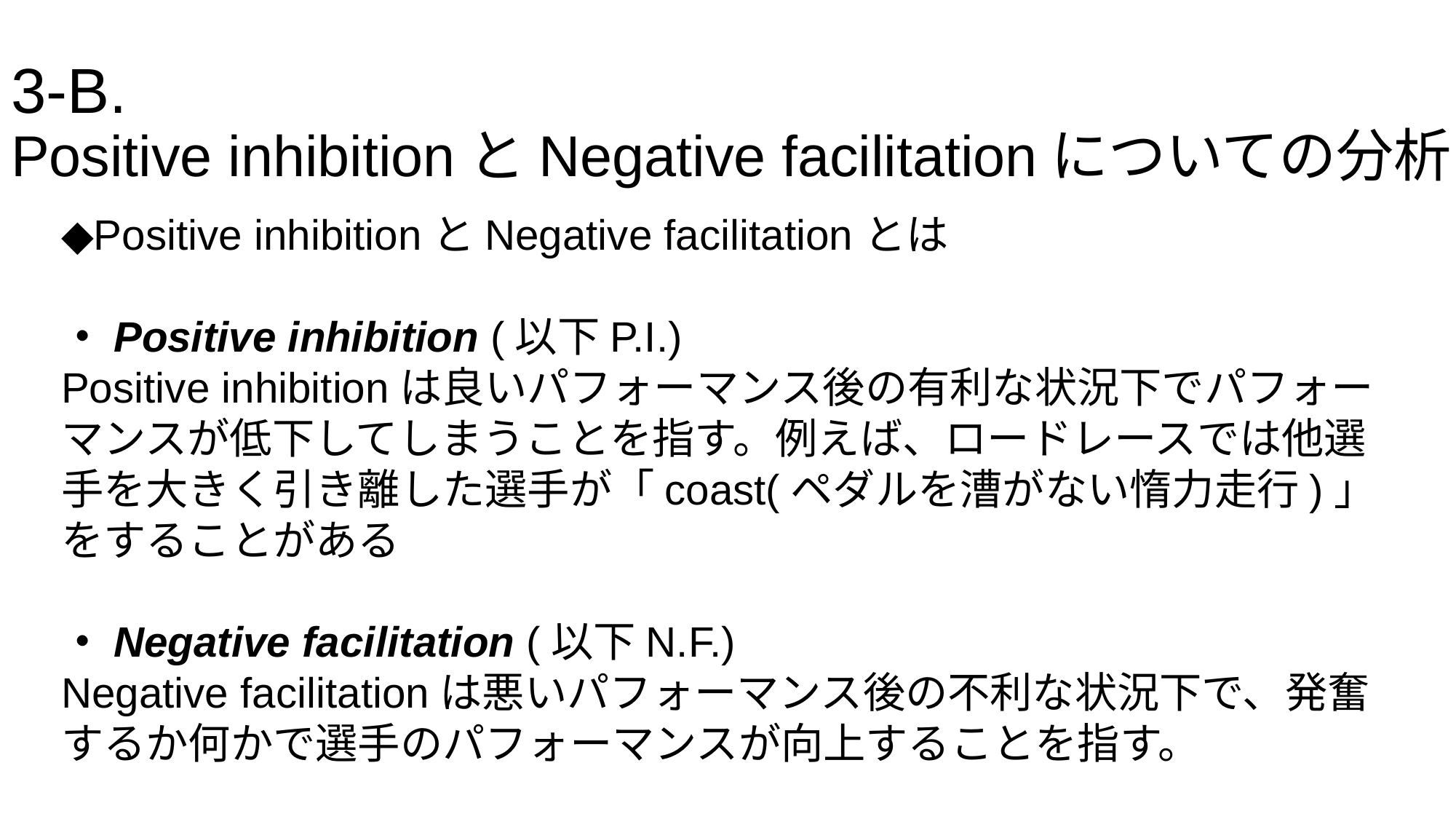

# 3-B. Positive inhibitionとNegative facilitationについての分析
◆Positive inhibitionとNegative facilitationとは

・Positive inhibition (以下P.I.)
Positive inhibitionは良いパフォーマンス後の有利な状況下でパフォーマンスが低下してしまうことを指す。例えば、ロードレースでは他選手を大きく引き離した選手が「coast(ペダルを漕がない惰力走行)」をすることがある

・Negative facilitation (以下N.F.)
Negative facilitationは悪いパフォーマンス後の不利な状況下で、発奮するか何かで選手のパフォーマンスが向上することを指す。